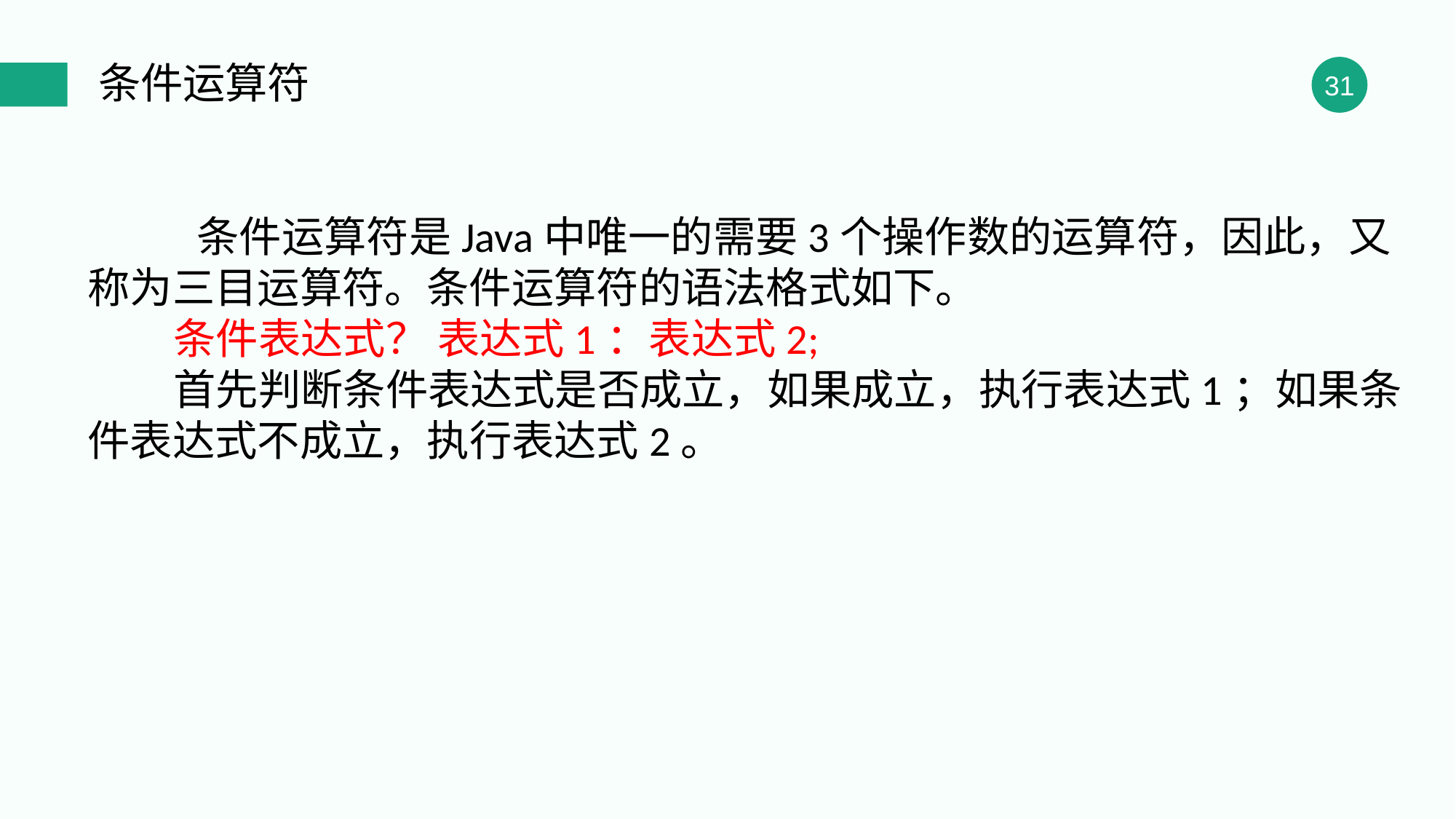

条件运算符
	条件运算符是Java中唯一的需要3个操作数的运算符，因此，又称为三目运算符。条件运算符的语法格式如下。
        条件表达式？ 表达式1：表达式2;
        首先判断条件表达式是否成立，如果成立，执行表达式1；如果条件表达式不成立，执行表达式2。